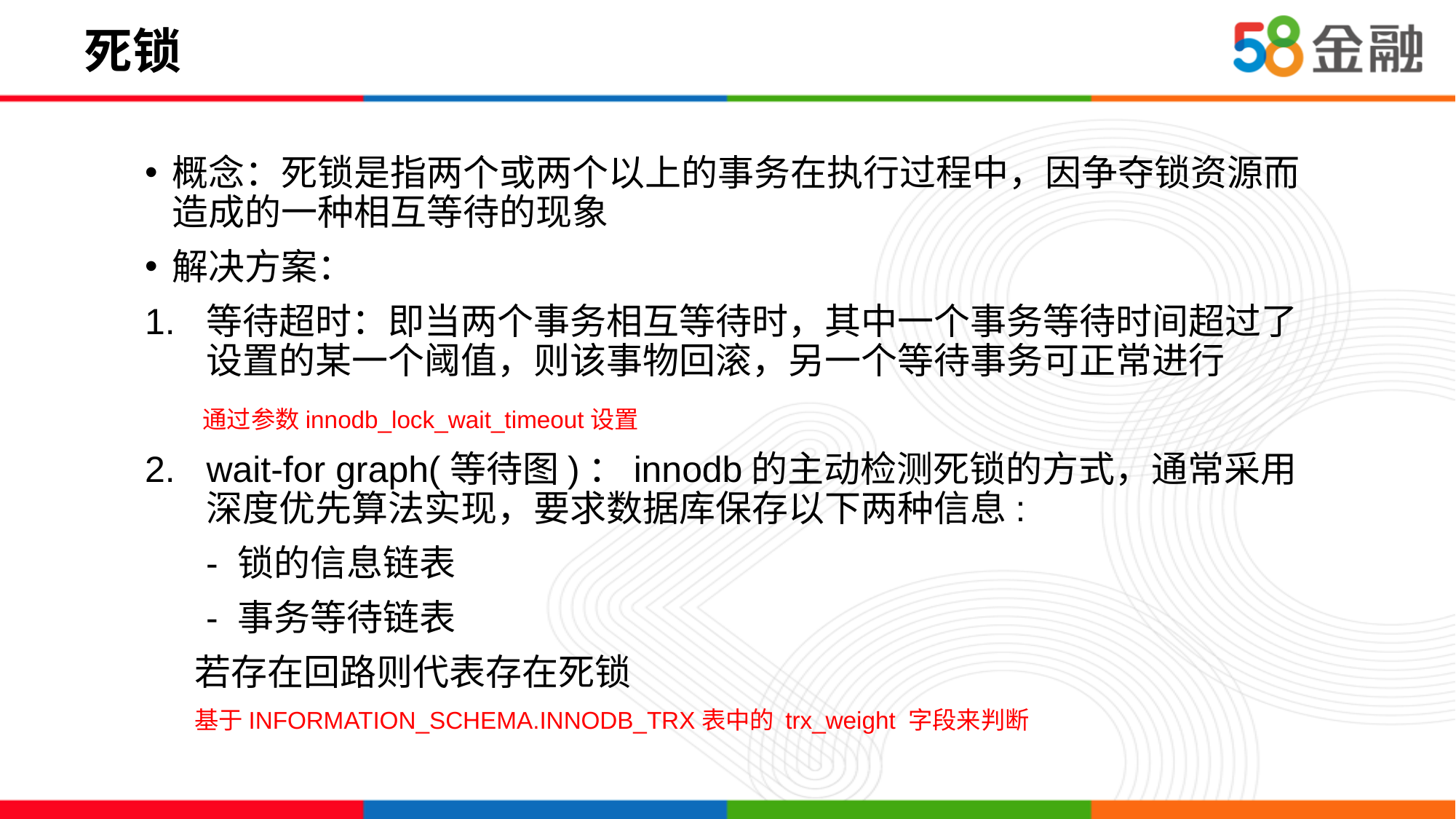

# 死锁
概念：死锁是指两个或两个以上的事务在执行过程中，因争夺锁资源而造成的一种相互等待的现象
解决方案：
等待超时：即当两个事务相互等待时，其中一个事务等待时间超过了设置的某一个阈值，则该事物回滚，另一个等待事务可正常进行
      通过参数innodb_lock_wait_timeout设置
wait-for graph(等待图)：innodb的主动检测死锁的方式，通常采用深度优先算法实现，要求数据库保存以下两种信息:
      - 锁的信息链表
      - 事务等待链表
     若存在回路则代表存在死锁
        基于INFORMATION_SCHEMA.INNODB_TRX表中的 trx_weight 字段来判断